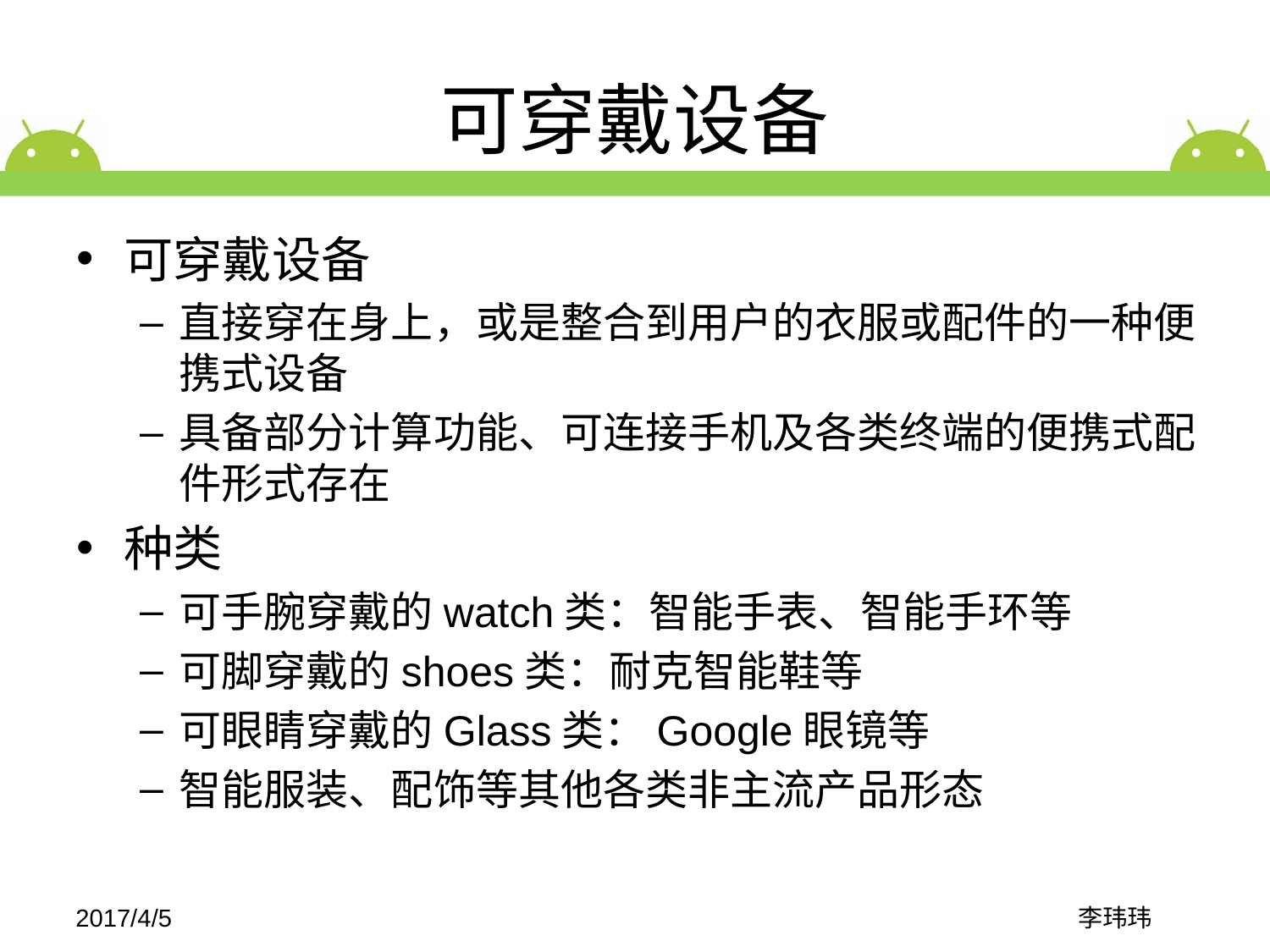

# 可穿戴设备
可穿戴设备
直接穿在身上，或是整合到用户的衣服或配件的一种便携式设备
具备部分计算功能、可连接手机及各类终端的便携式配件形式存在
种类
可手腕穿戴的watch类：智能手表、智能手环等
可脚穿戴的shoes类：耐克智能鞋等
可眼睛穿戴的Glass类：Google眼镜等
智能服装、配饰等其他各类非主流产品形态